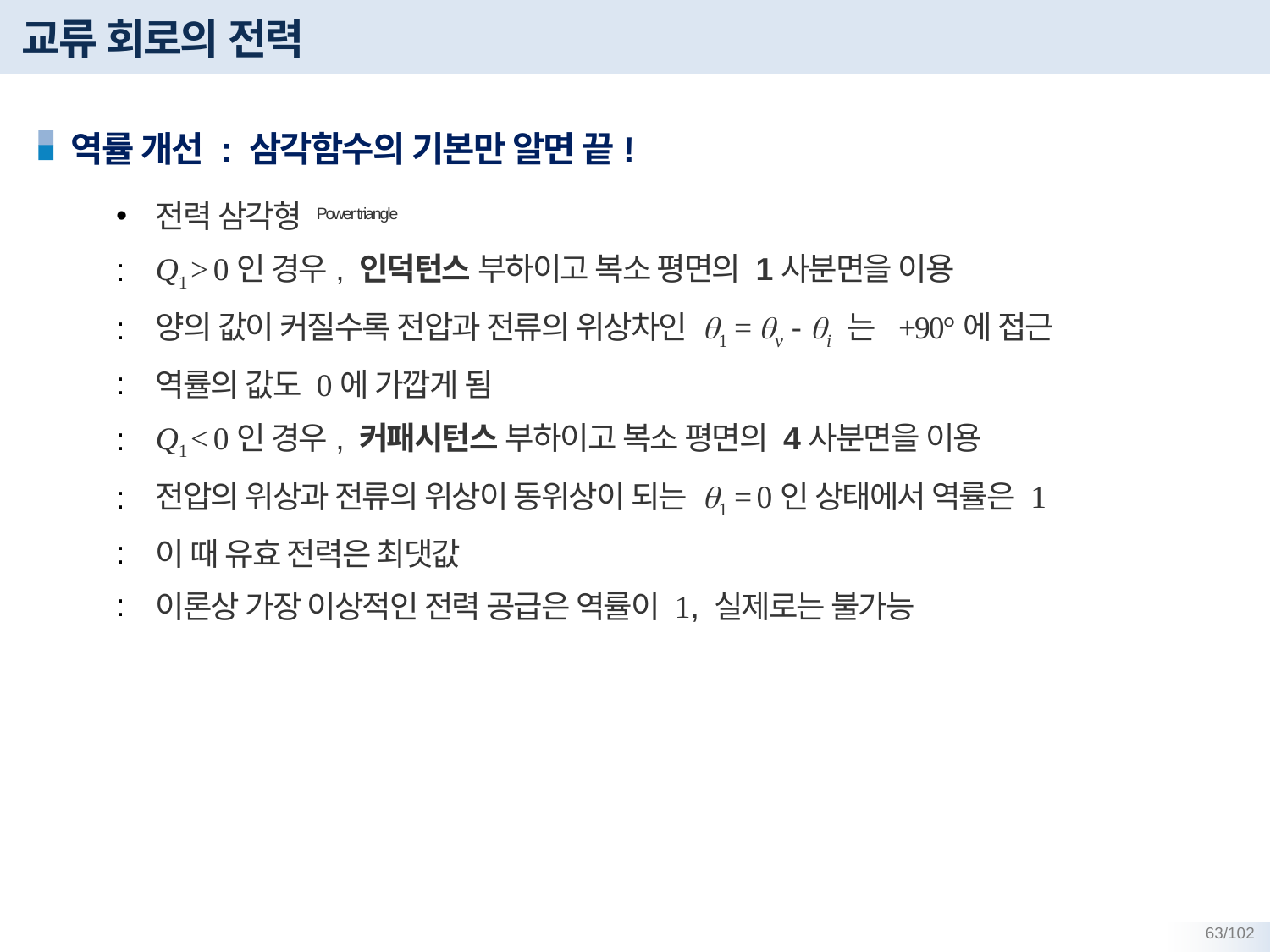

# 교류 회로의 전력
역률 개선 : 삼각함수의 기본만 알면 끝!

전력 삼각형 Power triangle
Q1 > 0인 경우, 인덕턴스 부하이고 복소 평면의 1사분면을 이용
양의 값이 커질수록 전압과 전류의 위상차인 θ1 = θv - θi 는  +90°에 접근
역률의 값도 0에 가깝게 됨
Q1 < 0인 경우, 커패시턴스 부하이고 복소 평면의 4사분면을 이용
전압의 위상과 전류의 위상이 동위상이 되는 θ1 = 0인 상태에서 역률은 1
이 때 유효 전력은 최댓값
이론상 가장 이상적인 전력 공급은 역률이 1, 실제로는 불가능